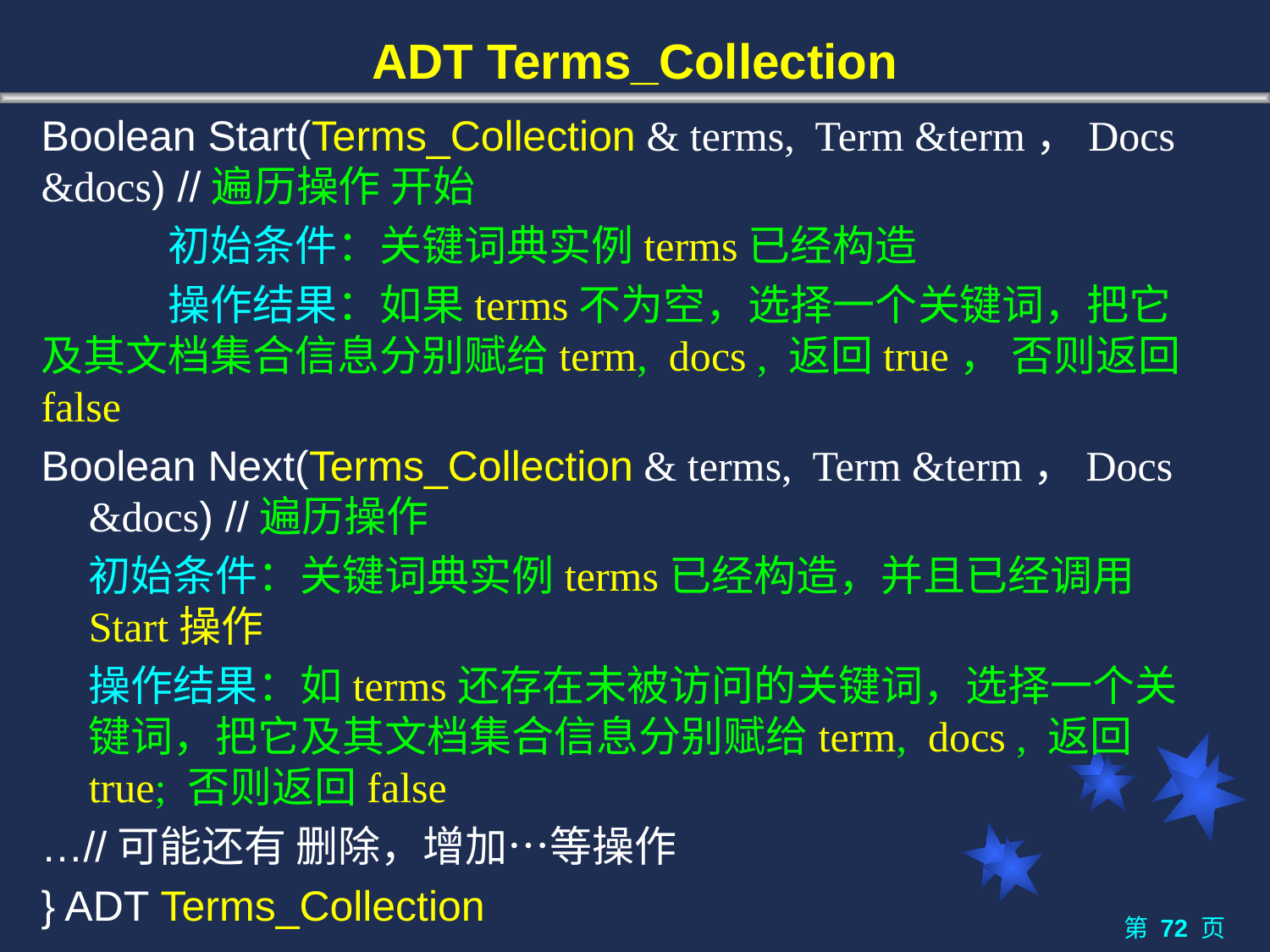

# ADT Terms_Collection
Boolean Start(Terms_Collection & terms,  Term &term，Docs &docs) //遍历操作 开始
  	初始条件：关键词典实例terms已经构造
    	操作结果：如果terms不为空，选择一个关键词，把它及其文档集合信息分别赋给term,  docs , 返回true， 否则返回false
Boolean Next(Terms_Collection & terms,  Term &term，Docs &docs) //遍历操作
 	初始条件：关键词典实例terms已经构造，并且已经调用Start操作
    	操作结果：如terms还存在未被访问的关键词，选择一个关键词，把它及其文档集合信息分别赋给term,  docs , 返回true; 否则返回false
…//可能还有 删除，增加…等操作
} ADT Terms_Collection

第 72 页